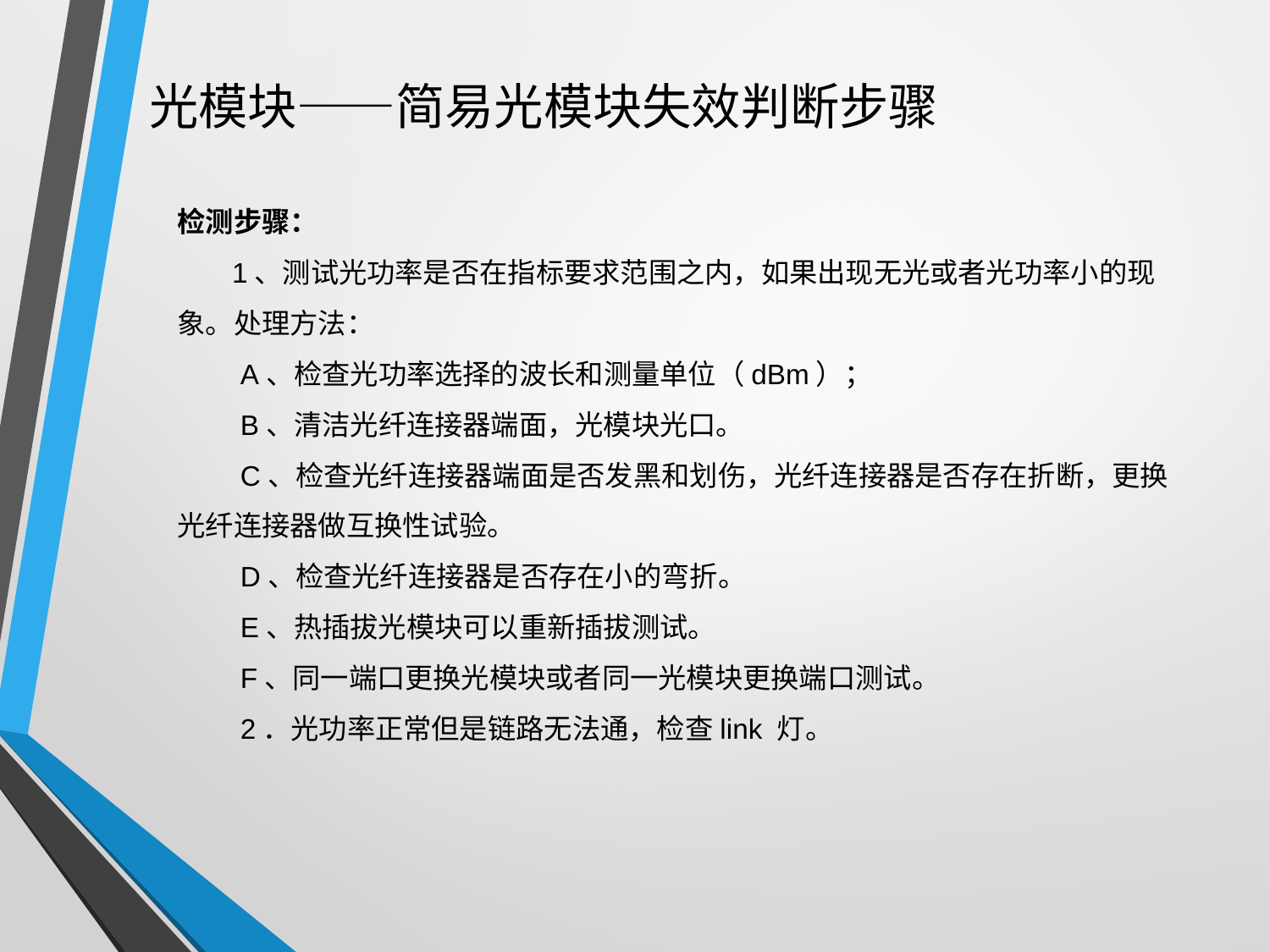

光模块——简易光模块失效判断步骤
检测步骤：
       1、测试光功率是否在指标要求范围之内，如果出现无光或者光功率小的现象。处理方法：
　　A、检查光功率选择的波长和测量单位（dBm）；
　　B、清洁光纤连接器端面，光模块光口。
　　C、检查光纤连接器端面是否发黑和划伤，光纤连接器是否存在折断，更换光纤连接器做互换性试验。
　　D、检查光纤连接器是否存在小的弯折。
　　E、热插拔光模块可以重新插拔测试。
　　F、同一端口更换光模块或者同一光模块更换端口测试。
　　2．光功率正常但是链路无法通，检查link 灯。